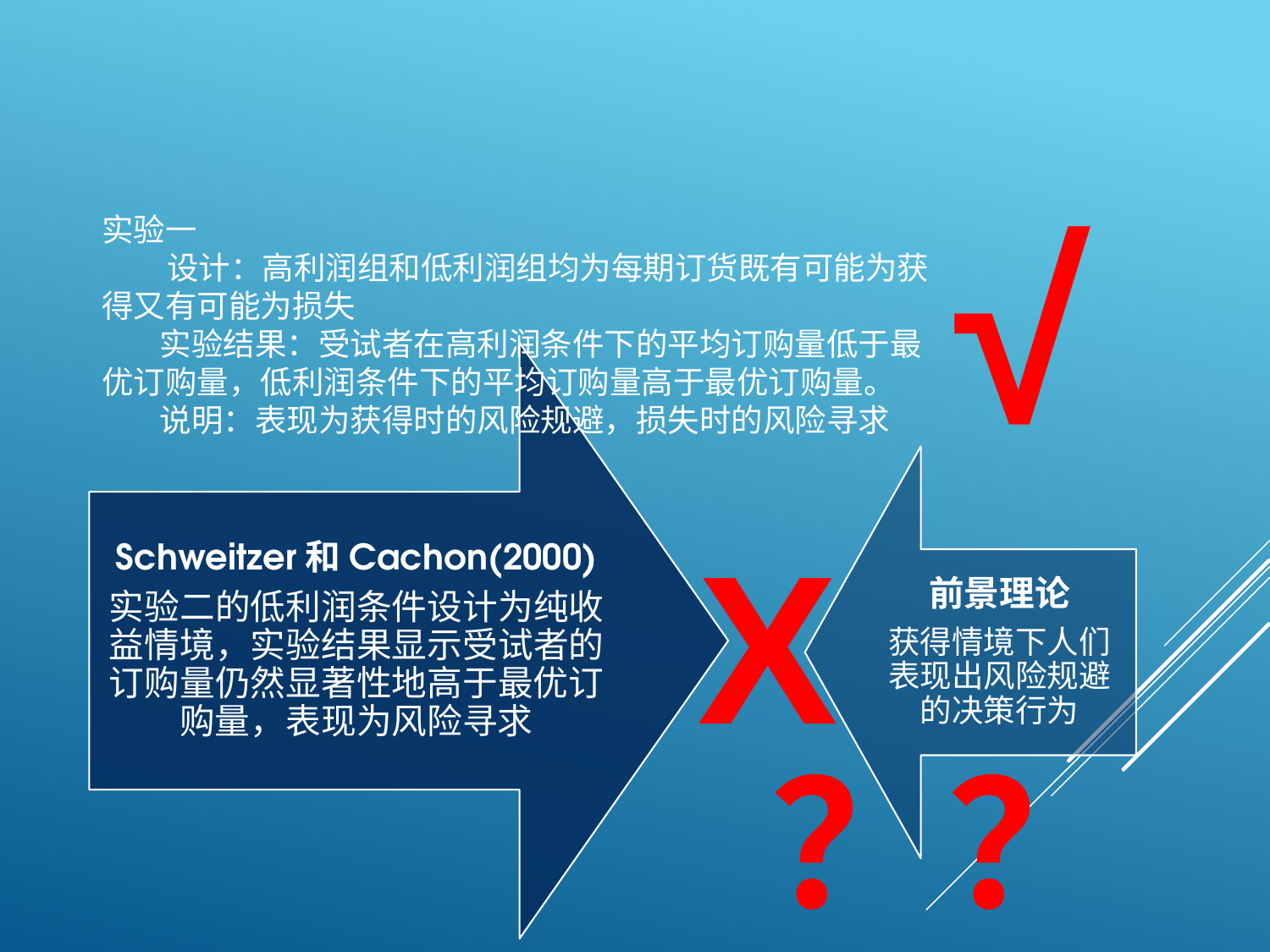

√
实验一
        设计：高利润组和低利润组均为每期订货既有可能为获得又有可能为损失
       实验结果：受试者在高利润条件下的平均订购量低于最优订购量，低利润条件下的平均订购量高于最优订购量。
       说明：表现为获得时的风险规避，损失时的风险寻求
Schweitzer和Cachon(2000)
实验二的低利润条件设计为纯收益情境，实验结果显示受试者的订购量仍然显著性地高于最优订购量，表现为风险寻求
前景理论
获得情境下人们表现出风险规避的决策行为
X
？？？